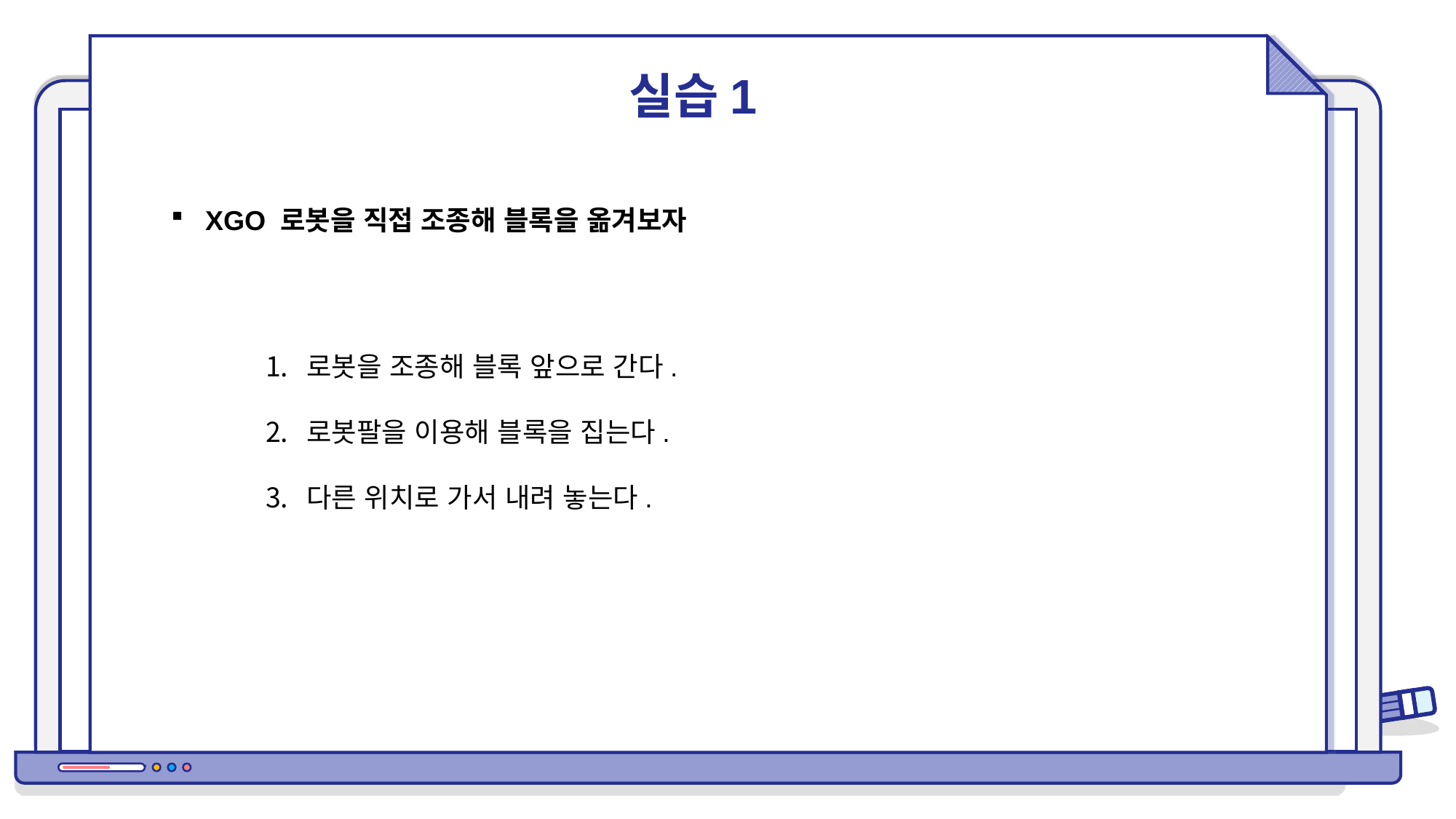

실습1

XGO 로봇을 직접 조종해 블록을 옮겨보자

로봇을 조종해 블록 앞으로 간다.

로봇팔을 이용해 블록을 집는다.

다른 위치로 가서 내려 놓는다.